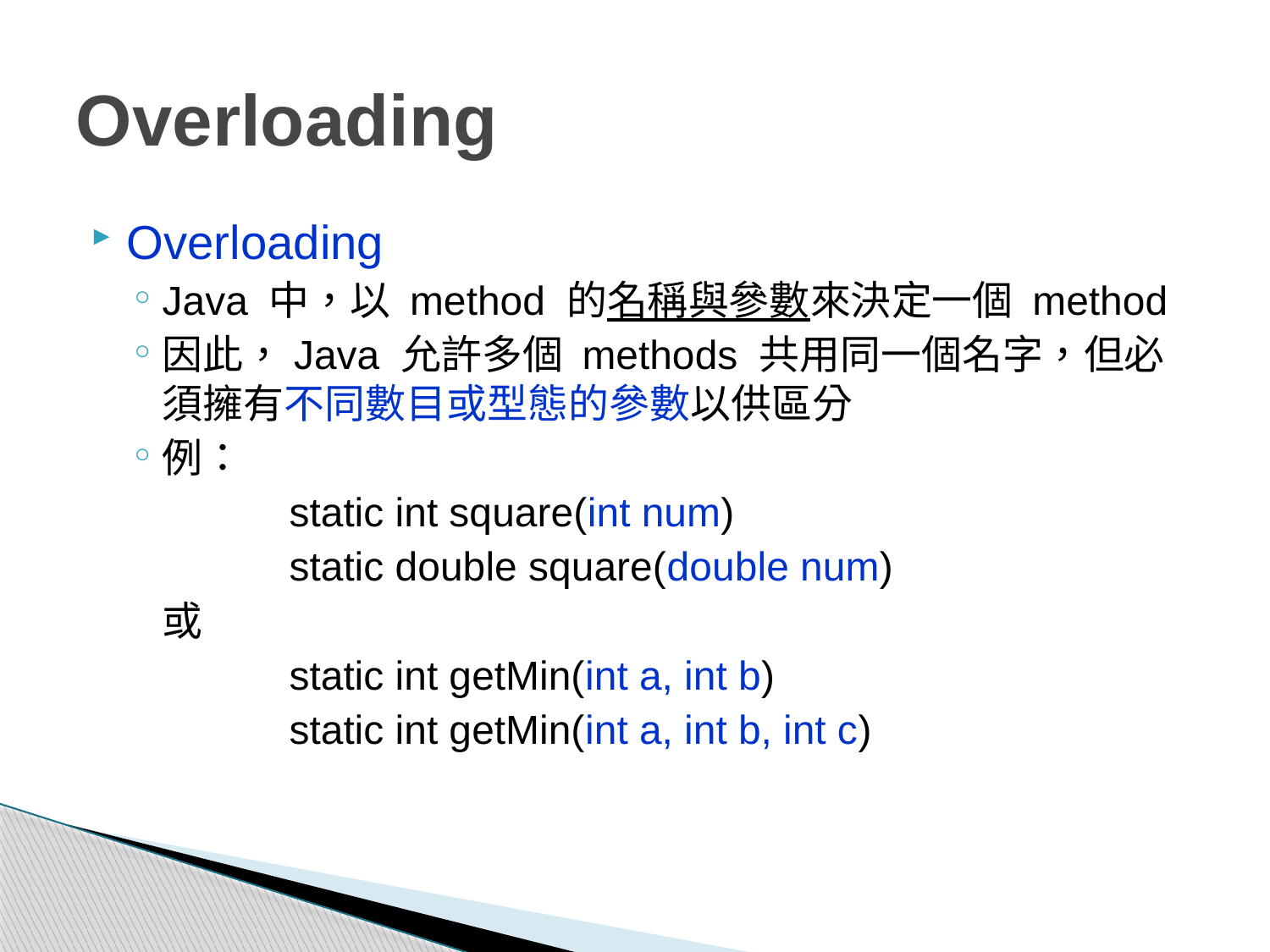

# Overloading
Overloading
Java 中，以 method 的名稱與參數來決定一個 method
因此，Java 允許多個 methods 共用同一個名字，但必須擁有不同數目或型態的參數以供區分
例：
		static int square(int num)
		static double square(double num)
	或
		static int getMin(int a, int b)
		static int getMin(int a, int b, int c)